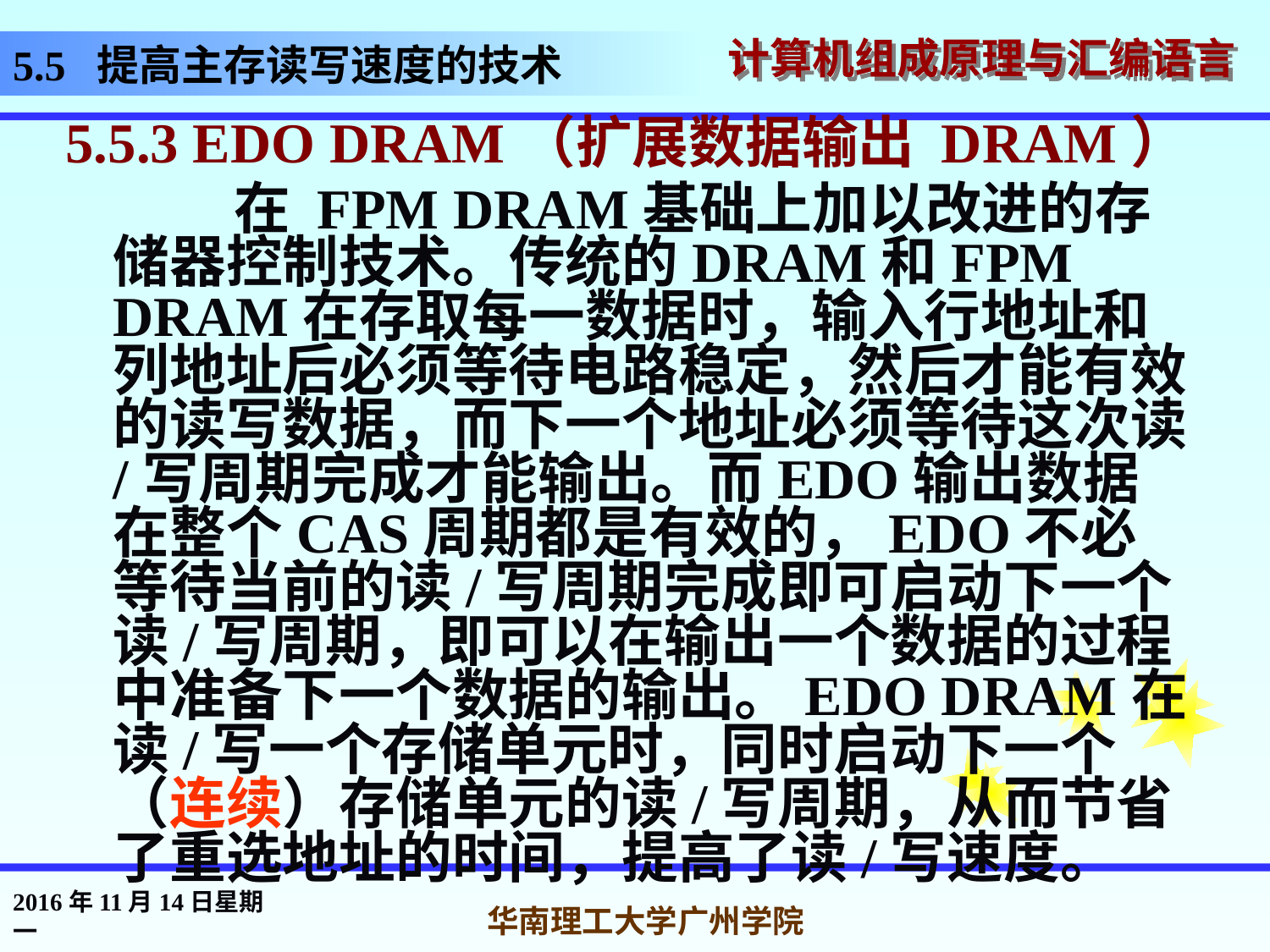

# 5.5  提高主存读写速度的技术
5.5.3 EDO DRAM（扩展数据输出 DRAM）
            在 FPM DRAM基础上加以改进的存储器控制技术。传统的DRAM和FPM DRAM在存取每一数据时，输入行地址和列地址后必须等待电路稳定，然后才能有效的读写数据，而下一个地址必须等待这次读/写周期完成才能输出。而EDO输出数据在整个CAS周期都是有效的，EDO不必等待当前的读/写周期完成即可启动下一个读/写周期，即可以在输出一个数据的过程中准备下一个数据的输出。EDO DRAM在读/写一个存储单元时，同时启动下一个（连续）存储单元的读/写周期，从而节省了重选地址的时间，提高了读/写速度。
2016年11月14日星期一
华南理工大学广州学院